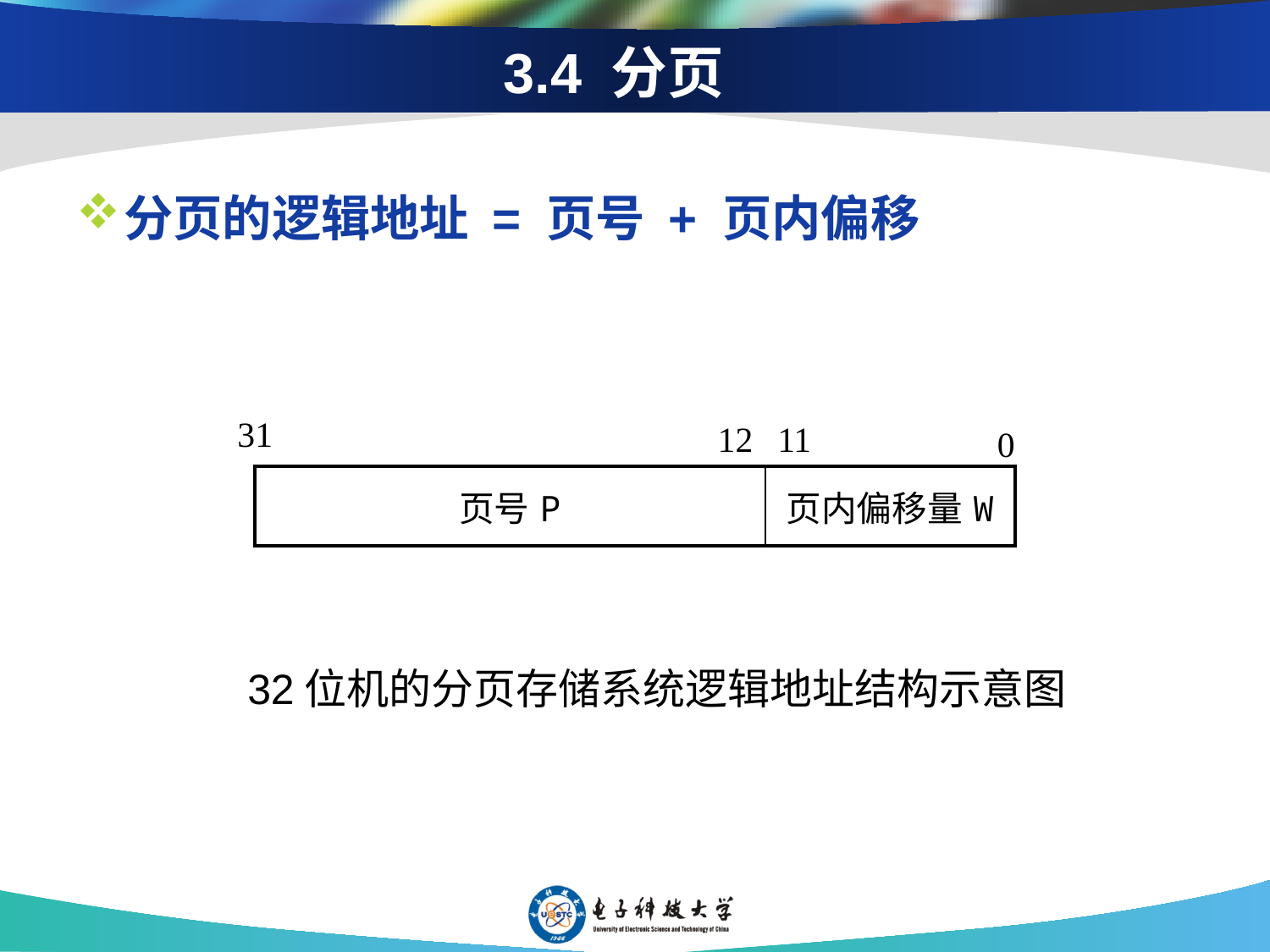

# 3.4 分页
分页的逻辑地址 = 页号 + 页内偏移

31
12
11
0
| 页号P | 页内偏移量W |
| --- | --- |
32位机的分页存储系统逻辑地址结构示意图